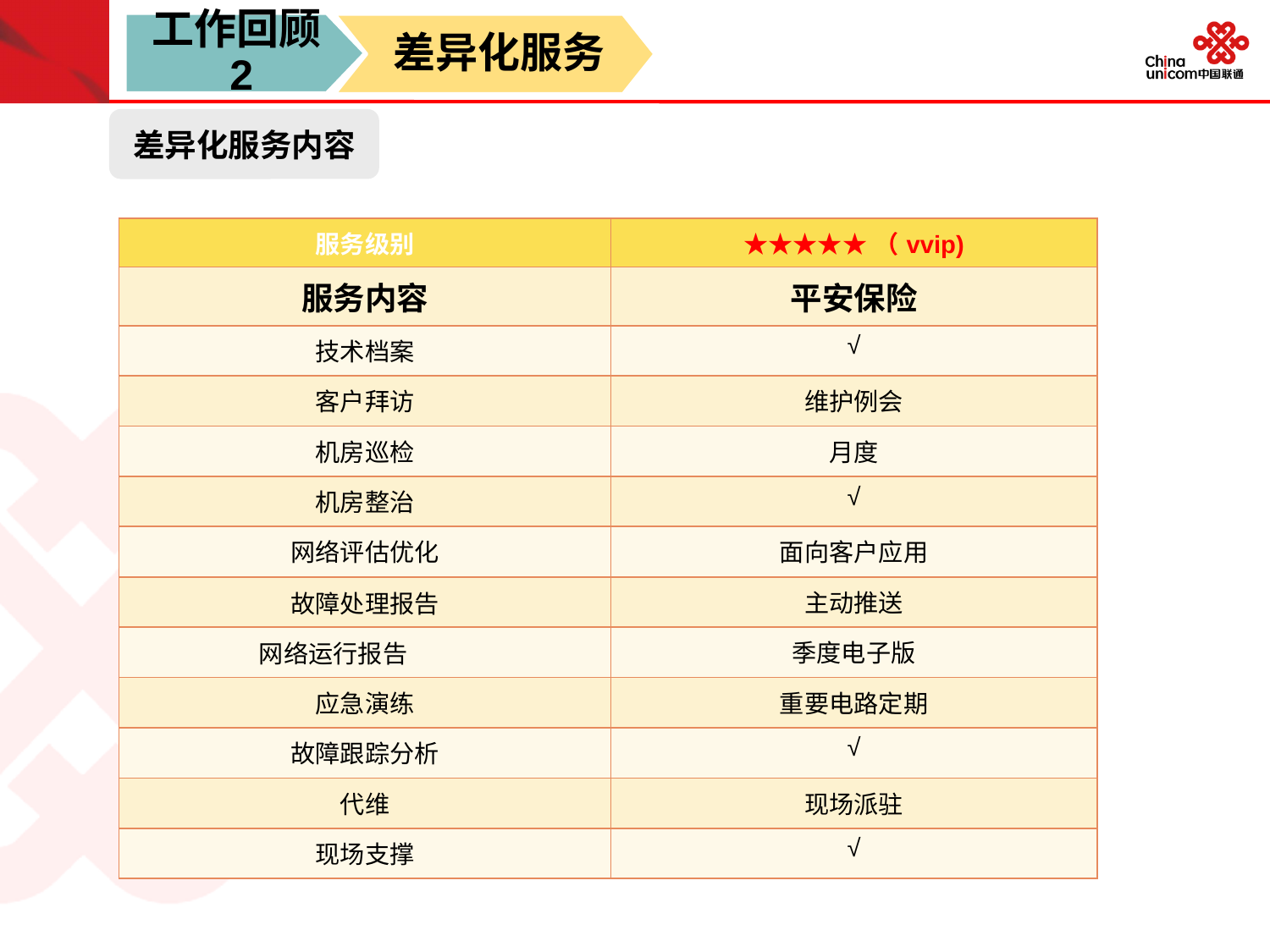

工作回顾2
差异化服务
差异化服务内容
| 服务级别 | ★★★★★（vvip) |
| --- | --- |
| 服务内容 | 平安保险 |
| 技术档案 | √ |
| 客户拜访 | 维护例会 |
| 机房巡检 | 月度 |
| 机房整治 | √ |
| 网络评估优化 | 面向客户应用 |
| 故障处理报告 | 主动推送 |
| 网络运行报告 | 季度电子版 |
| 应急演练 | 重要电路定期 |
| 故障跟踪分析 | √ |
| 代维 | 现场派驻 |
| 现场支撑 | √ |